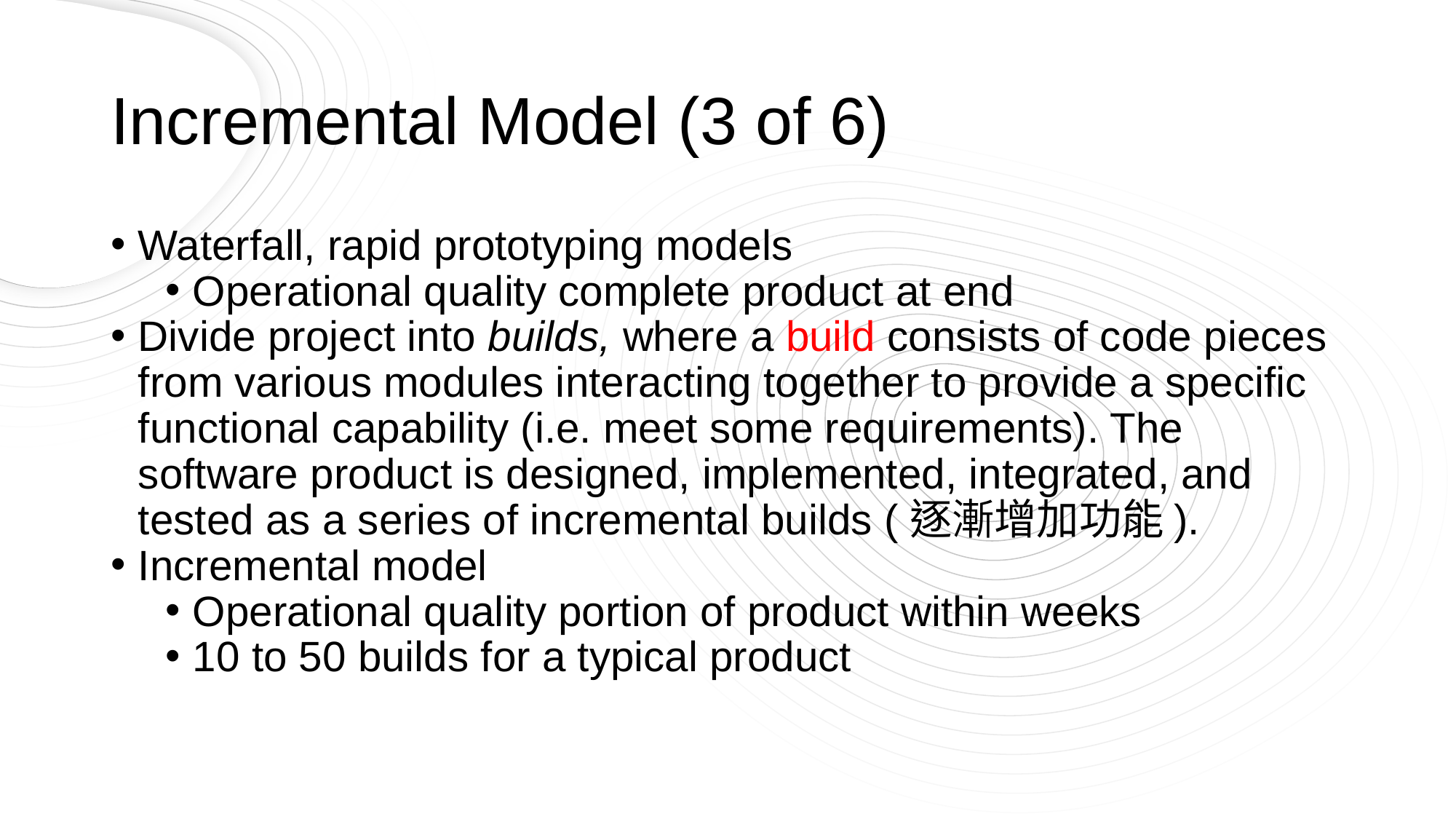

# Incremental Model (3 of 6)
Waterfall, rapid prototyping models
Operational quality complete product at end
Divide project into builds, where a build consists of code pieces from various modules interacting together to provide a specific functional capability (i.e. meet some requirements). The software product is designed, implemented, integrated, and tested as a series of incremental builds (逐漸增加功能).
Incremental model
Operational quality portion of product within weeks
10 to 50 builds for a typical product